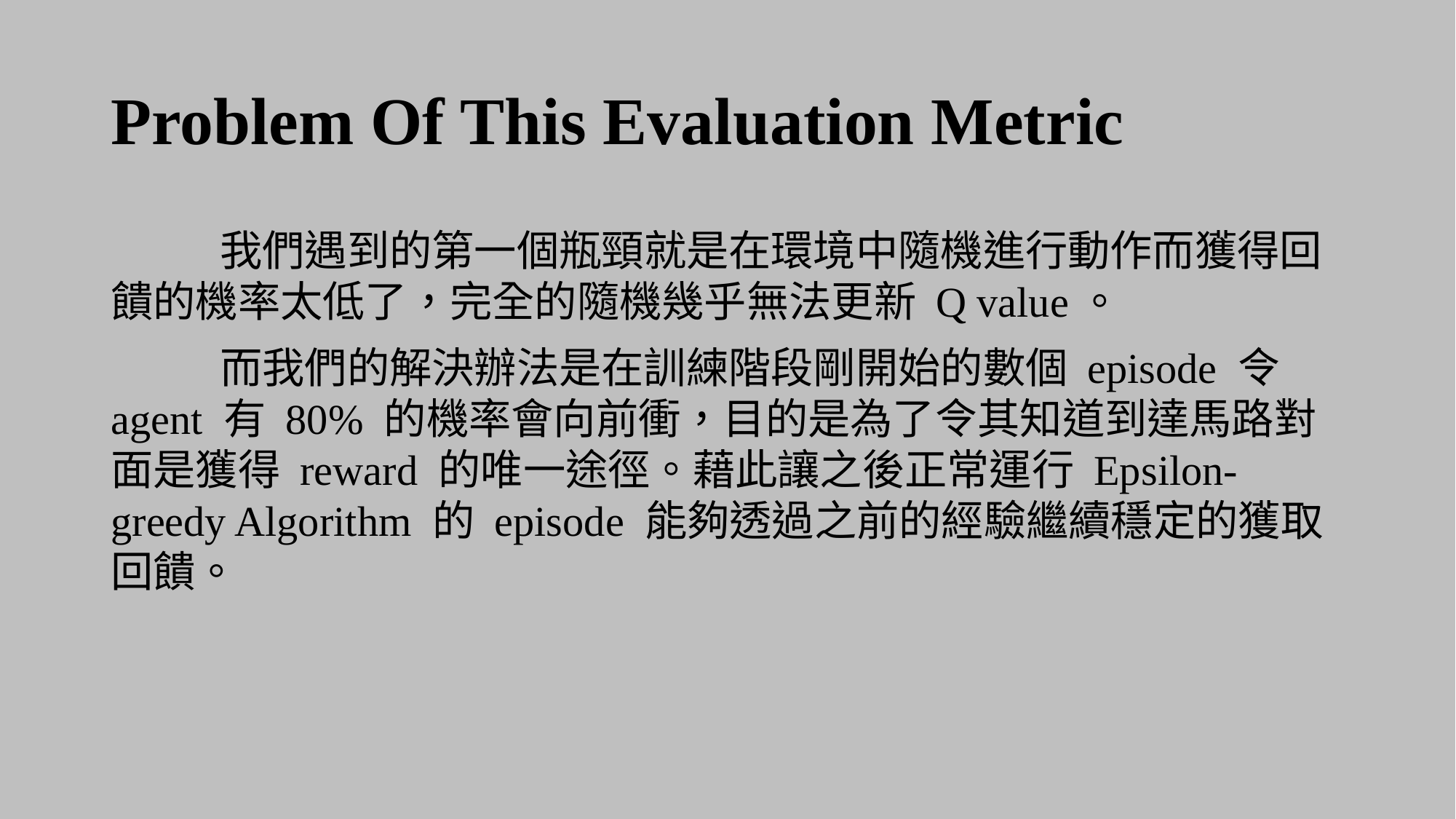

# Problem Of This Evaluation Metric
	我們遇到的第一個瓶頸就是在環境中隨機進行動作而獲得回饋的機率太低了，完全的隨機幾乎無法更新 Q value。
	而我們的解決辦法是在訓練階段剛開始的數個 episode 令agent 有 80% 的機率會向前衝，目的是為了令其知道到達馬路對面是獲得 reward 的唯一途徑。藉此讓之後正常運行 Epsilon-greedy Algorithm 的 episode 能夠透過之前的經驗繼續穩定的獲取回饋。